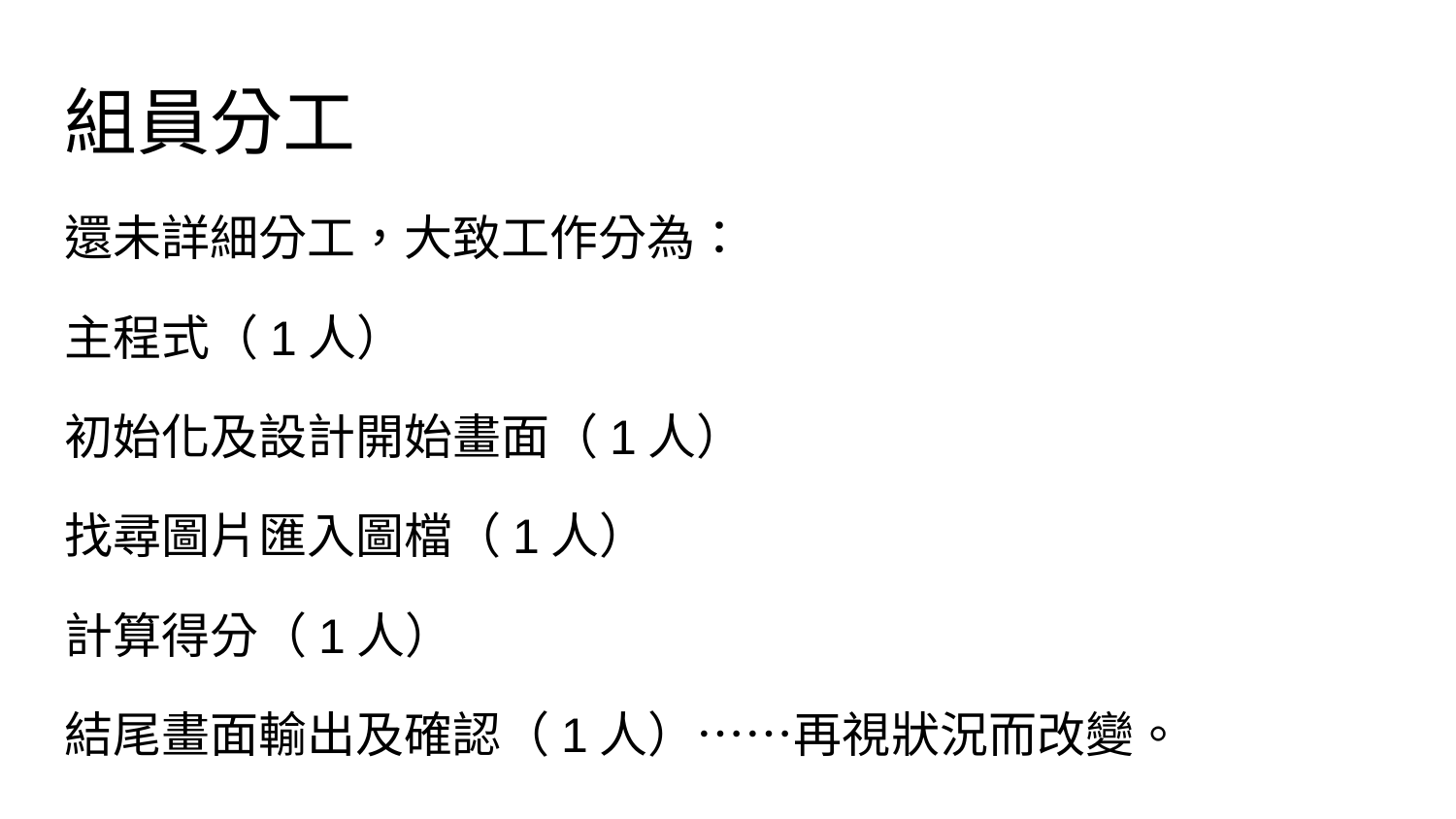

# 組員分工
還未詳細分工，大致工作分為：
主程式（1人）
初始化及設計開始畫面（1人）
找尋圖片匯入圖檔（1人）
計算得分（1人）
結尾畫面輸出及確認（1人）……再視狀況而改變。